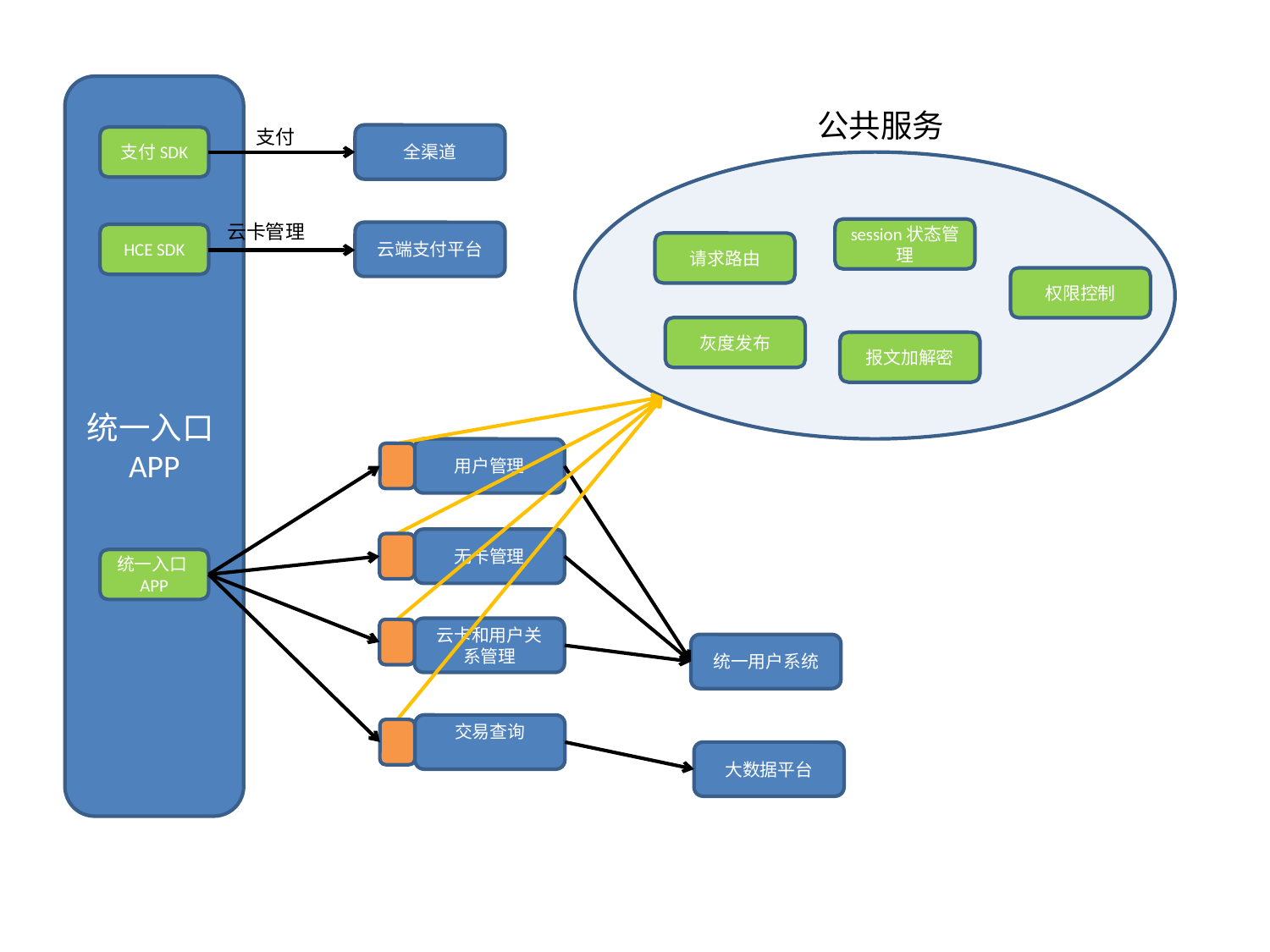

统一入口APP
公共服务
支付
全渠道
支付SDK

云卡管理
session状态管理
云端支付平台
HCE SDK
请求路由
权限控制
灰度发布
报文加解密
用户管理

无卡管理

统一入口APP
云卡和用户关系管理

统一用户系统
交易查询

大数据平台